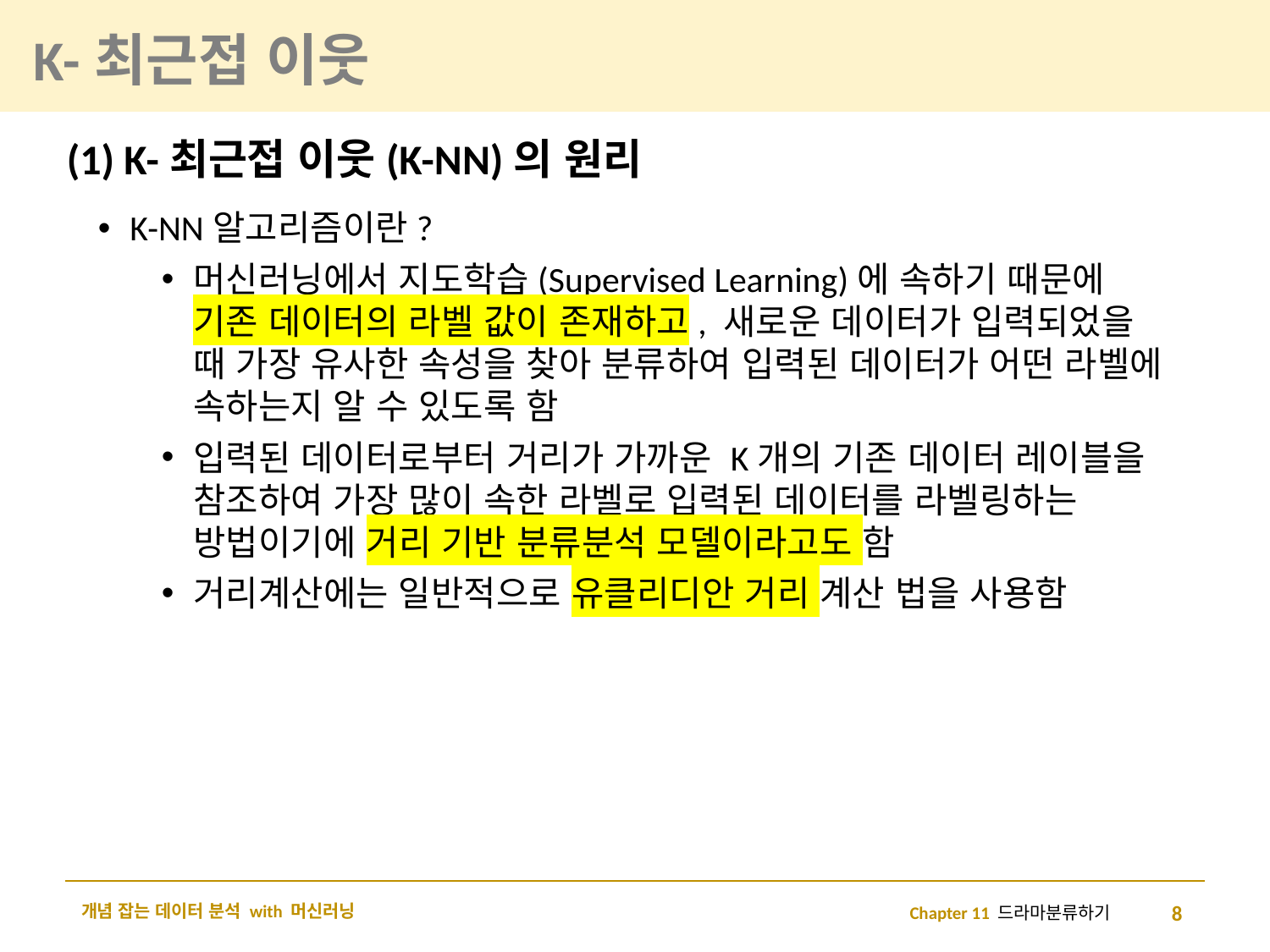

# K-최근접 이웃
(1) K-최근접 이웃(K-NN)의 원리

K-NN알고리즘이란?
머신러닝에서 지도학습(Supervised Learning)에 속하기 때문에 기존 데이터의 라벨 값이 존재하고, 새로운 데이터가 입력되었을 때 가장 유사한 속성을 찾아 분류하여 입력된 데이터가 어떤 라벨에 속하는지 알 수 있도록 함
입력된 데이터로부터 거리가 가까운 K개의 기존 데이터 레이블을 참조하여 가장 많이 속한 라벨로 입력된 데이터를 라벨링하는 방법이기에 거리 기반 분류분석 모델이라고도 함
거리계산에는 일반적으로 유클리디안 거리 계산 법을 사용함